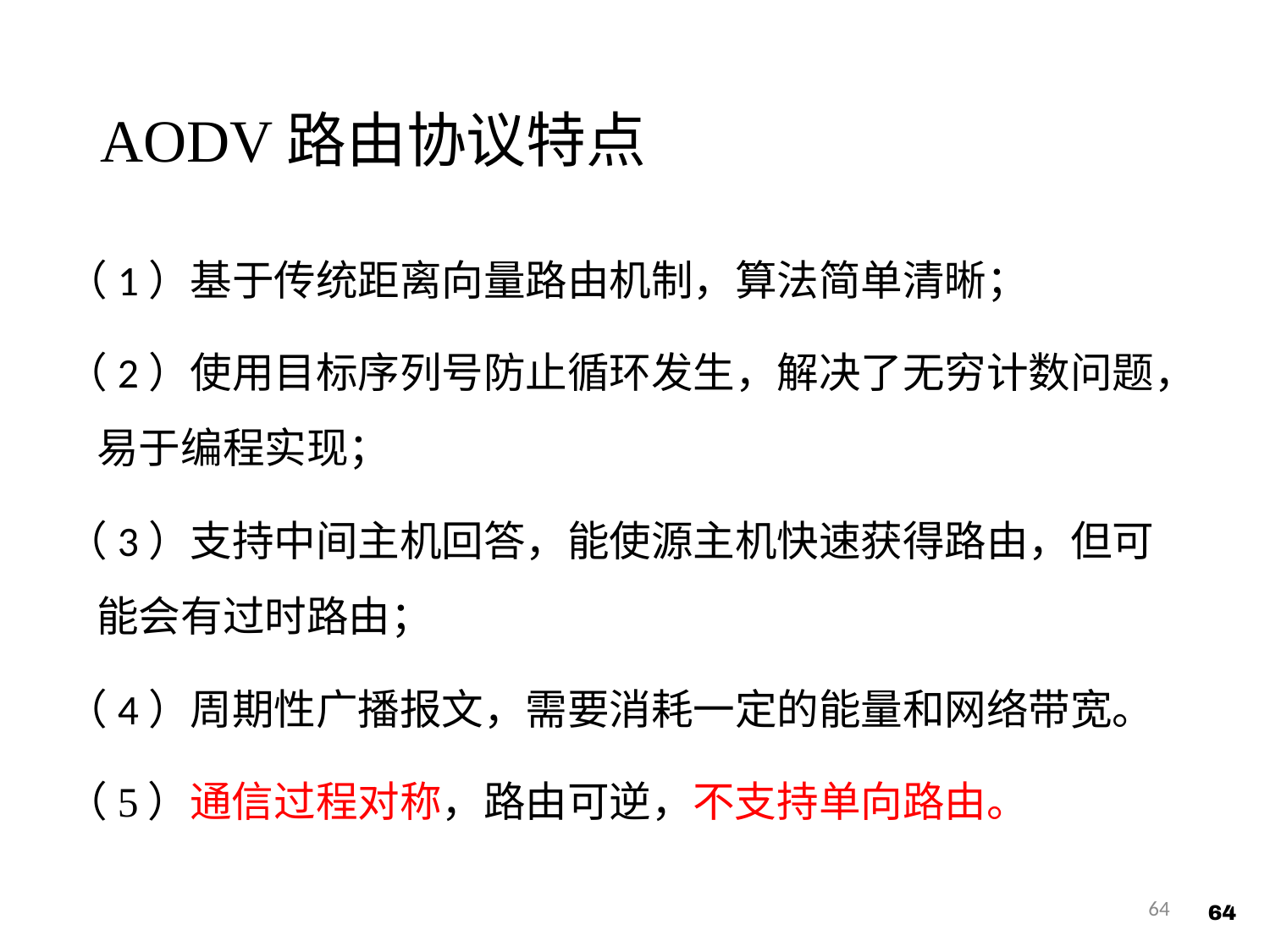

# AODV路由协议特点
（1）基于传统距离向量路由机制，算法简单清晰；
（2）使用目标序列号防止循环发生，解决了无穷计数问题，易于编程实现；
（3）支持中间主机回答，能使源主机快速获得路由，但可能会有过时路由；
（4）周期性广播报文，需要消耗一定的能量和网络带宽。
（5）通信过程对称，路由可逆，不支持单向路由。
64
64